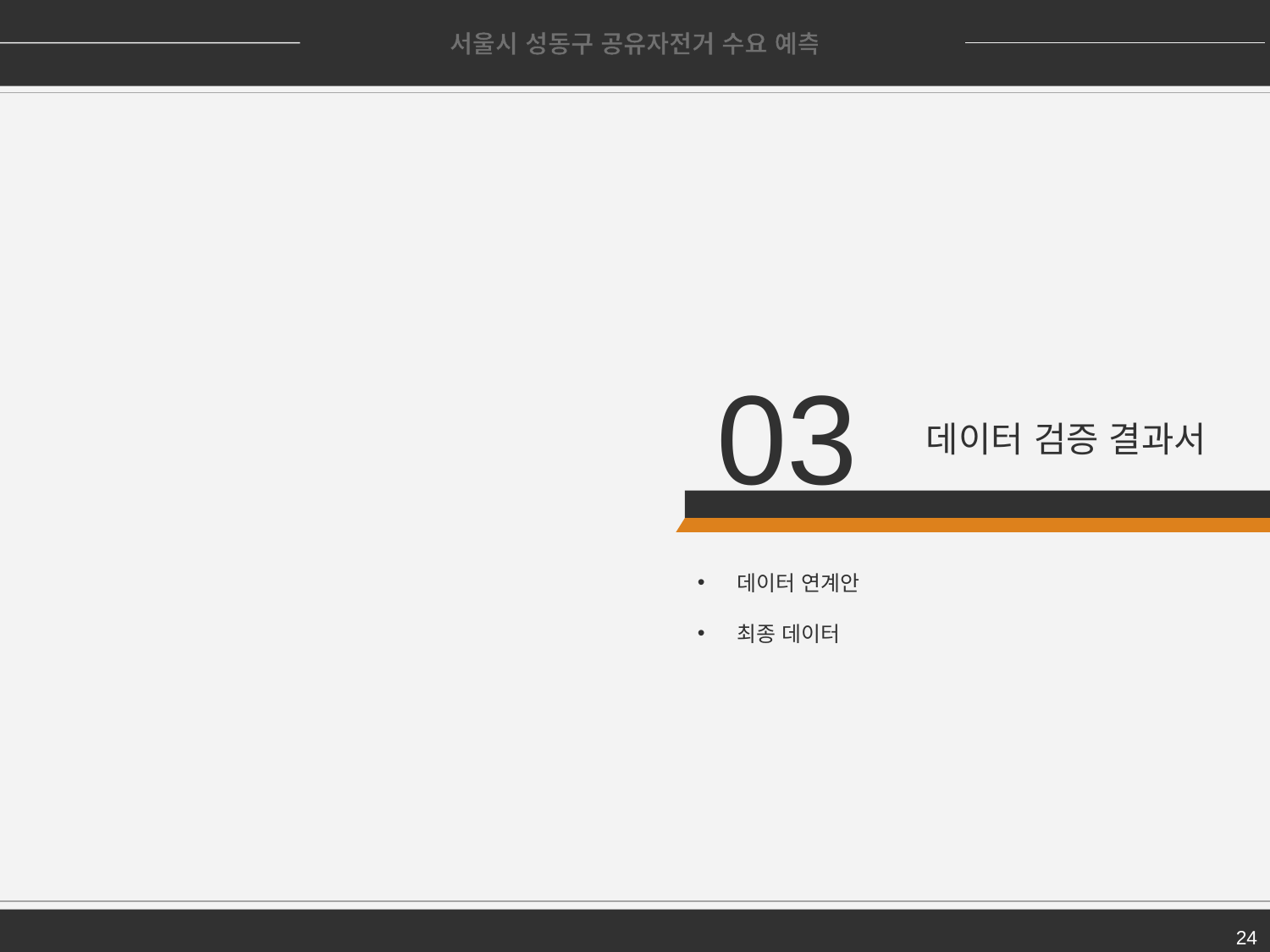

서울시 성동구 공유자전거 수요 예측
03
데이터 검증 결과서

데이터 연계안

최종 데이터

24